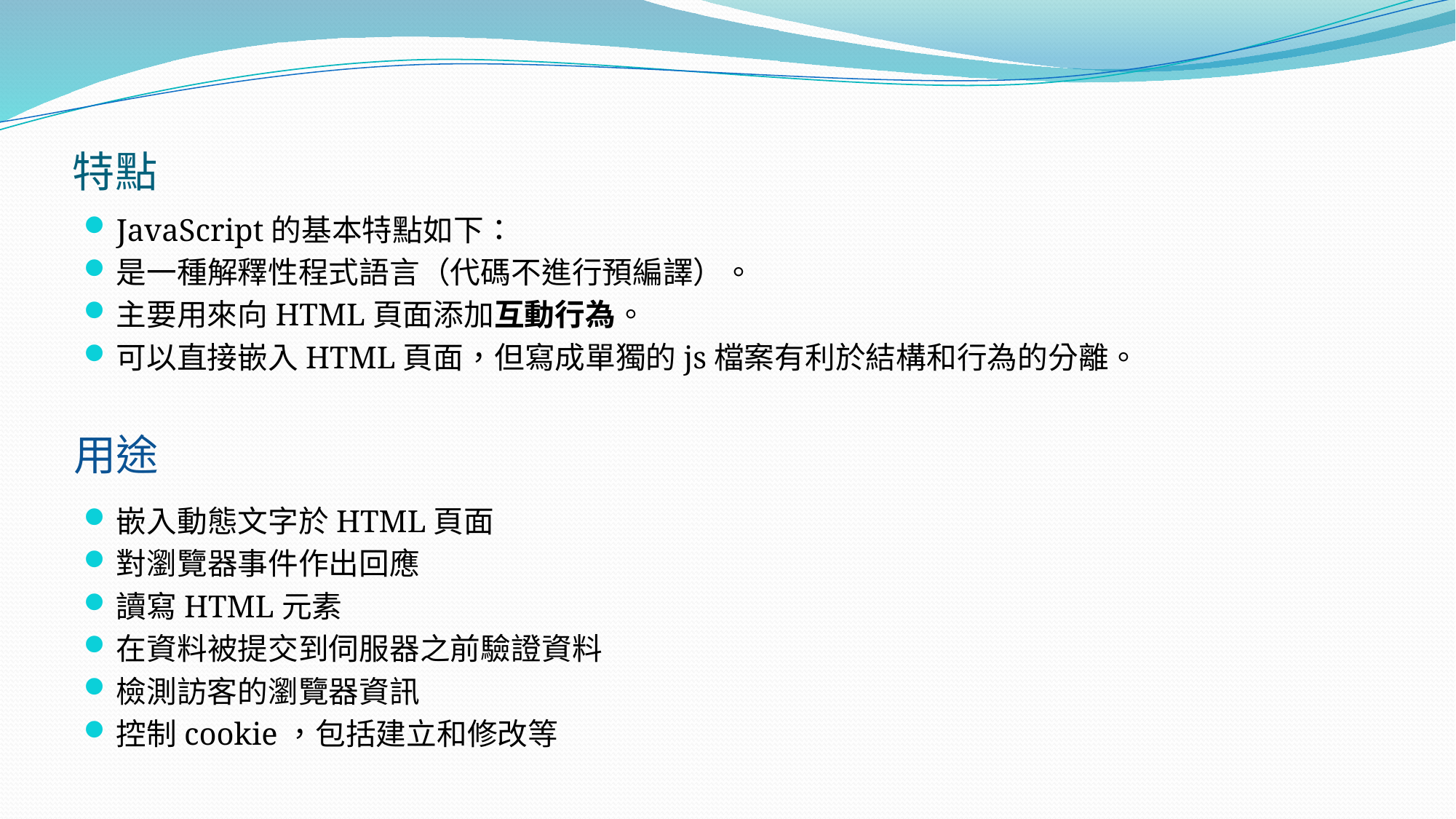

# 特點
JavaScript的基本特點如下：
是一種解釋性程式語言（代碼不進行預編譯）。
主要用來向HTML頁面添加互動行為。
可以直接嵌入HTML頁面，但寫成單獨的js檔案有利於結構和行為的分離。

嵌入動態文字於HTML頁面
對瀏覽器事件作出回應
讀寫HTML元素
在資料被提交到伺服器之前驗證資料
檢測訪客的瀏覽器資訊
控制cookie，包括建立和修改等

用途